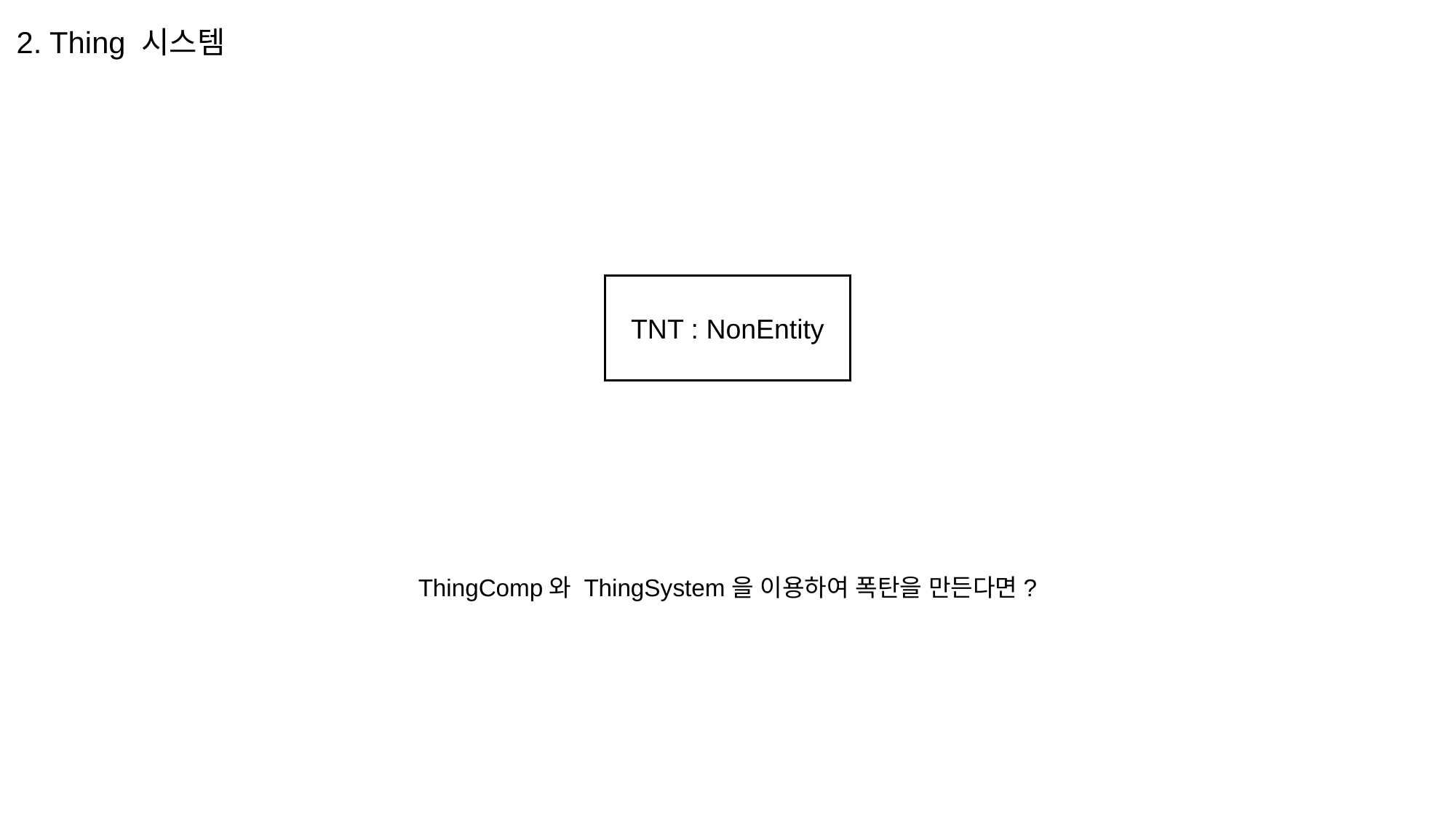

2. Thing 시스템
TNT : NonEntity
ThingComp와 ThingSystem을 이용하여 폭탄을 만든다면?